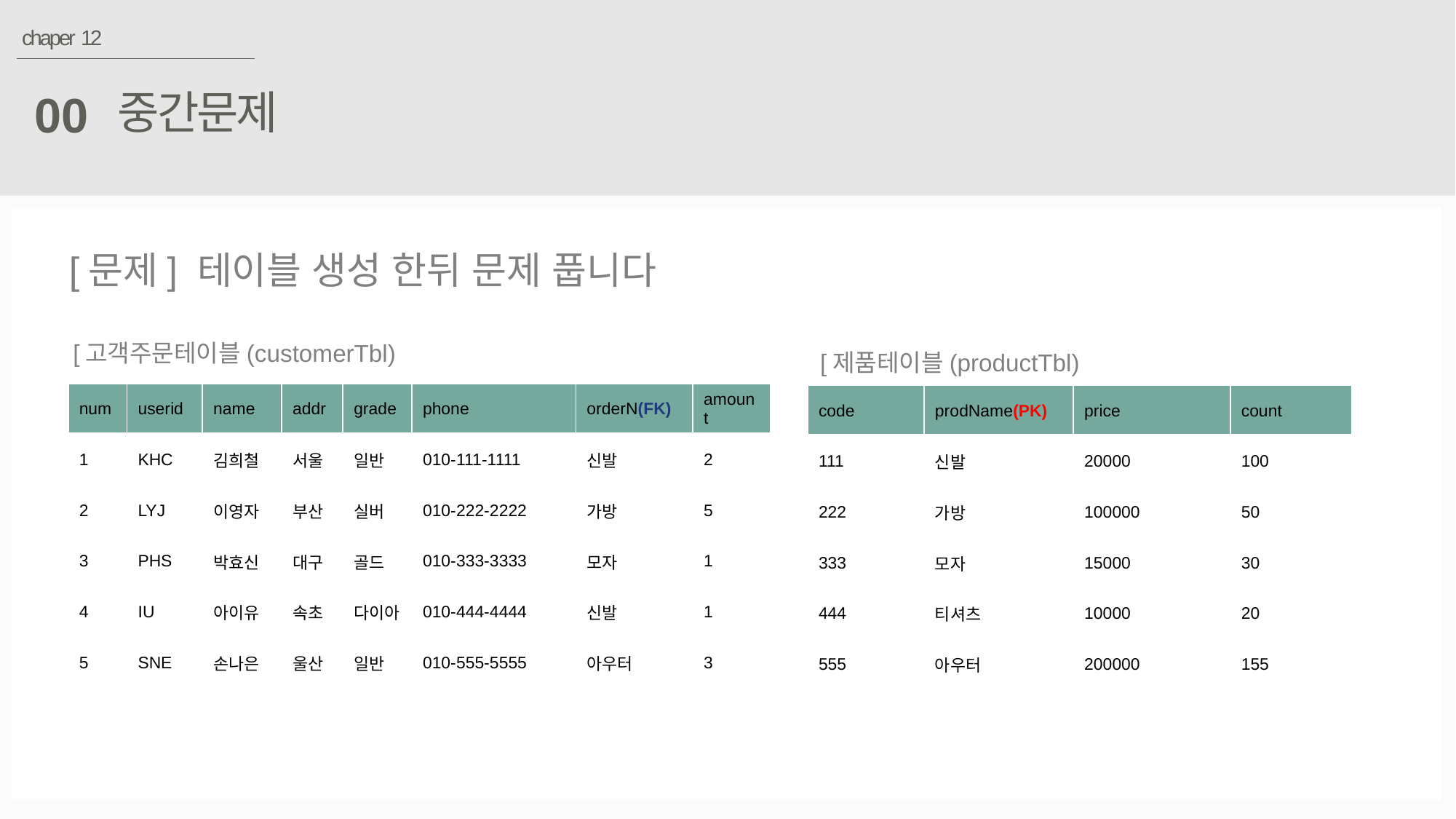

chaper  12
중간문제
00

[문제] 테이블 생성 한뒤 문제 풉니다
[고객주문테이블(customerTbl)
[제품테이블(productTbl)
| num | userid | name | addr | grade | phone | orderN(FK) | amount |
| --- | --- | --- | --- | --- | --- | --- | --- |
| 1 | KHC | 김희철 | 서울 | 일반 | 010-111-1111 | 신발 | 2 |
| 2 | LYJ | 이영자 | 부산 | 실버 | 010-222-2222 | 가방 | 5 |
| 3 | PHS | 박효신 | 대구 | 골드 | 010-333-3333 | 모자 | 1 |
| 4 | IU | 아이유 | 속초 | 다이아 | 010-444-4444 | 신발 | 1 |
| 5 | SNE | 손나은 | 울산 | 일반 | 010-555-5555 | 아우터 | 3 |
| code | prodName(PK) | price | count |
| --- | --- | --- | --- |
| 111 | 신발 | 20000 | 100 |
| 222 | 가방 | 100000 | 50 |
| 333 | 모자 | 15000 | 30 |
| 444 | 티셔츠 | 10000 | 20 |
| 555 | 아우터 | 200000 | 155 |